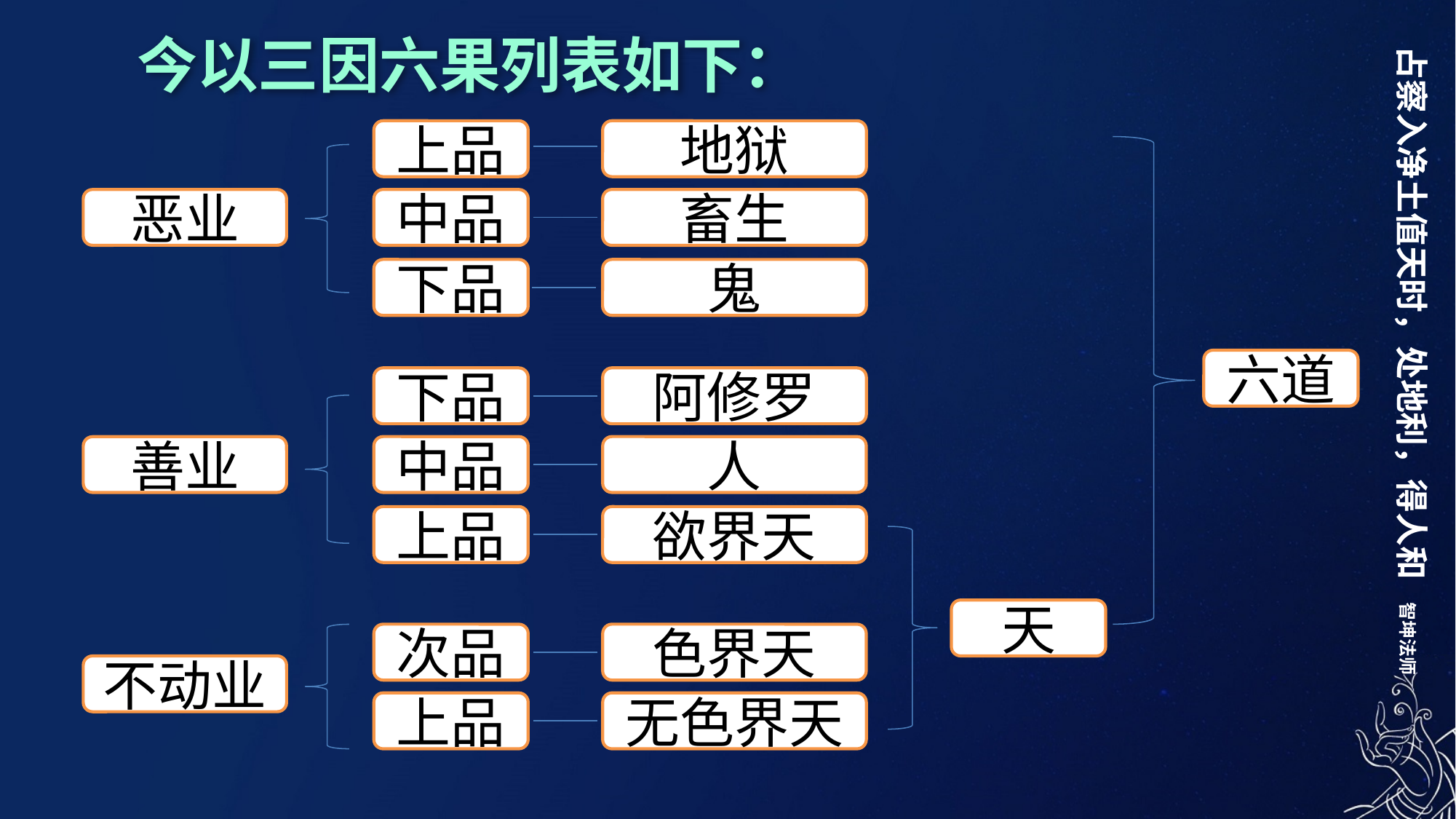

今以三因六果列表如下：

上品
地狱

恶业
中品
畜生
下品
鬼
六道
下品
阿修罗

中品
人
善业
上品
欲界天

天
次品
色界天

不动业
上品
无色界天